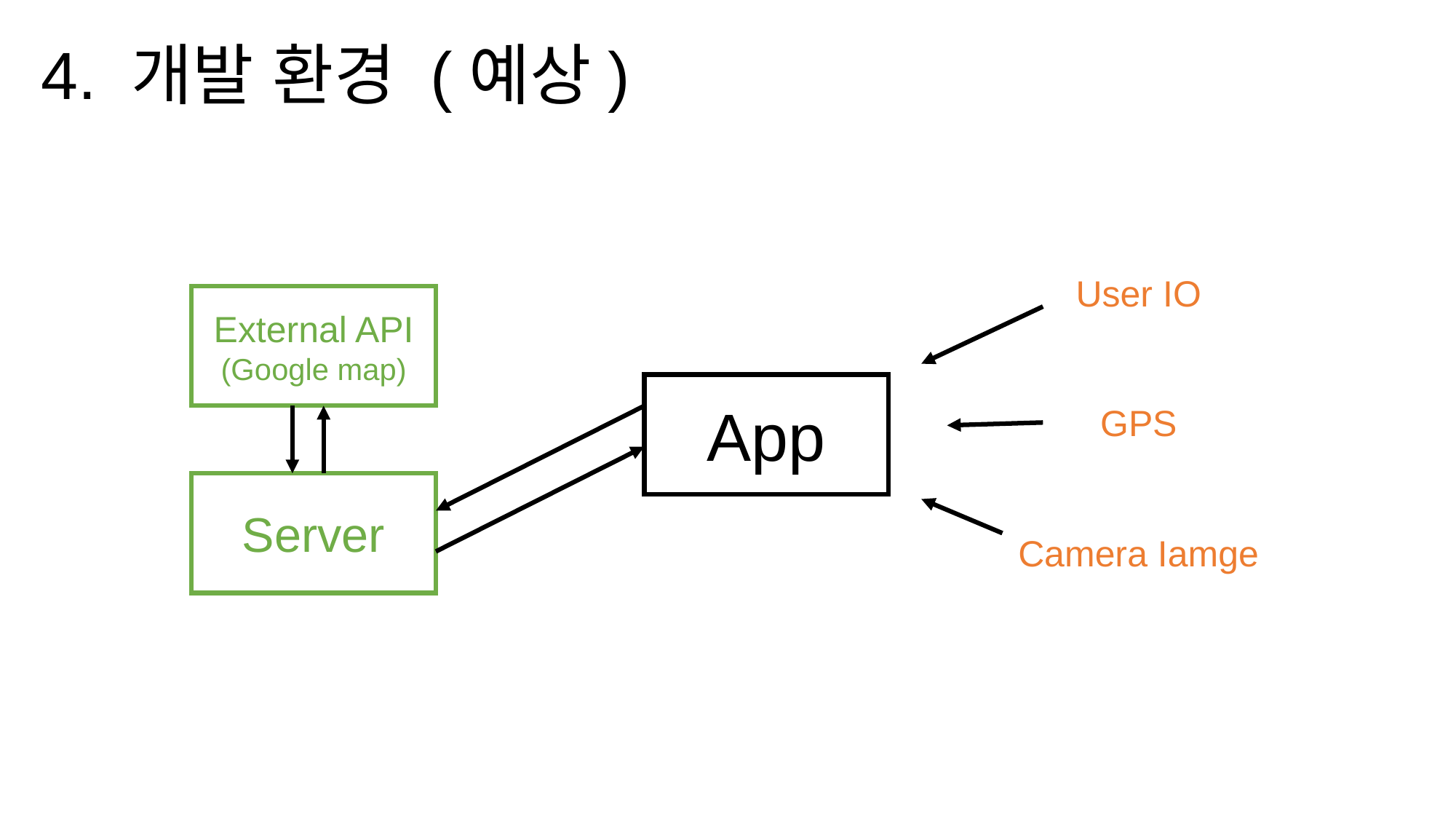

# 4. 개발 환경 (예상)
User IO
External API
(Google map)
App
GPS
Server
Camera Iamge